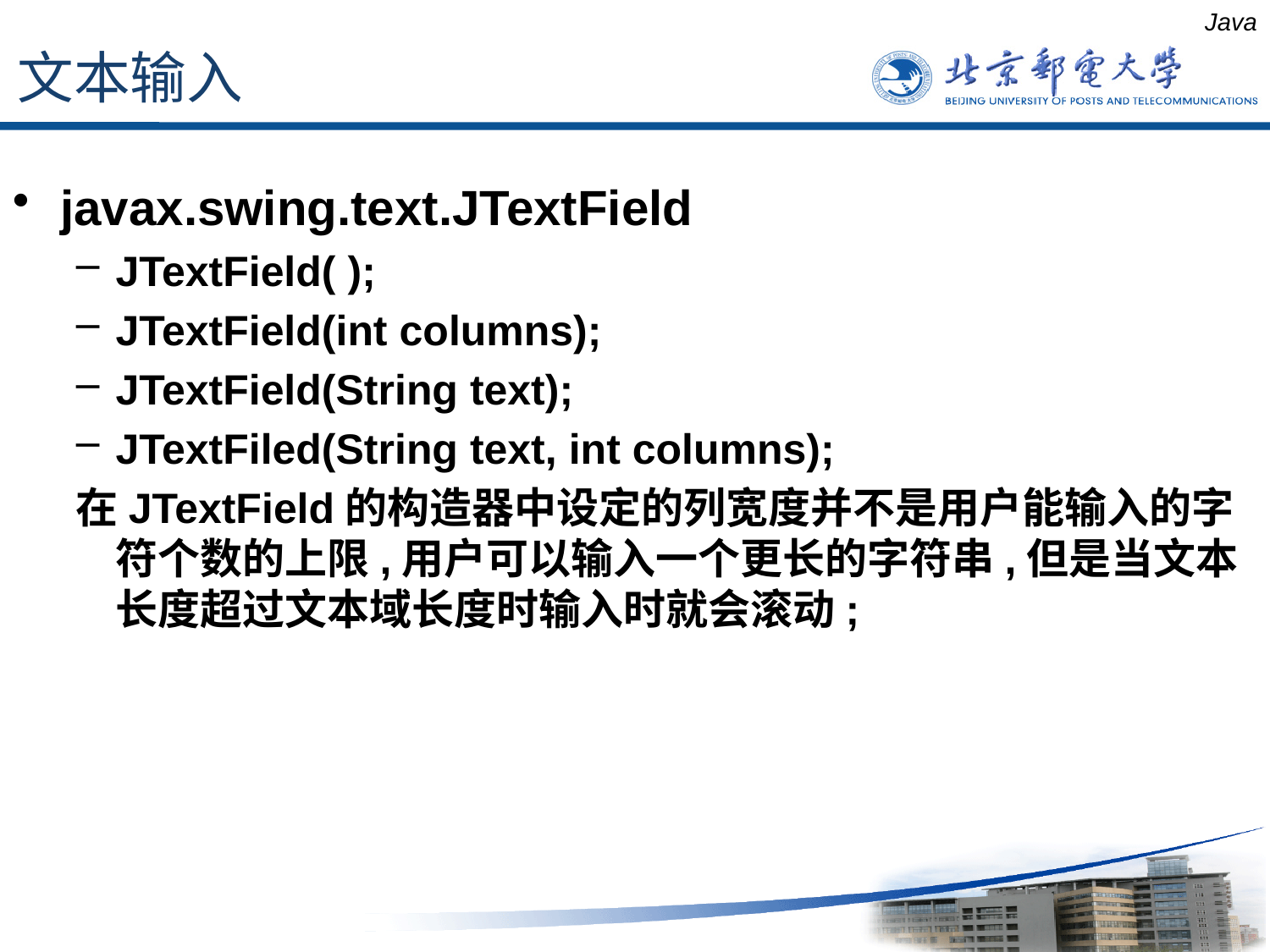

文本输入
Java
javax.swing.text.JTextField
JTextField( );
JTextField(int columns);
JTextField(String text);
JTextFiled(String text, int columns);
在JTextField的构造器中设定的列宽度并不是用户能输入的字符个数的上限,用户可以输入一个更长的字符串,但是当文本长度超过文本域长度时输入时就会滚动;